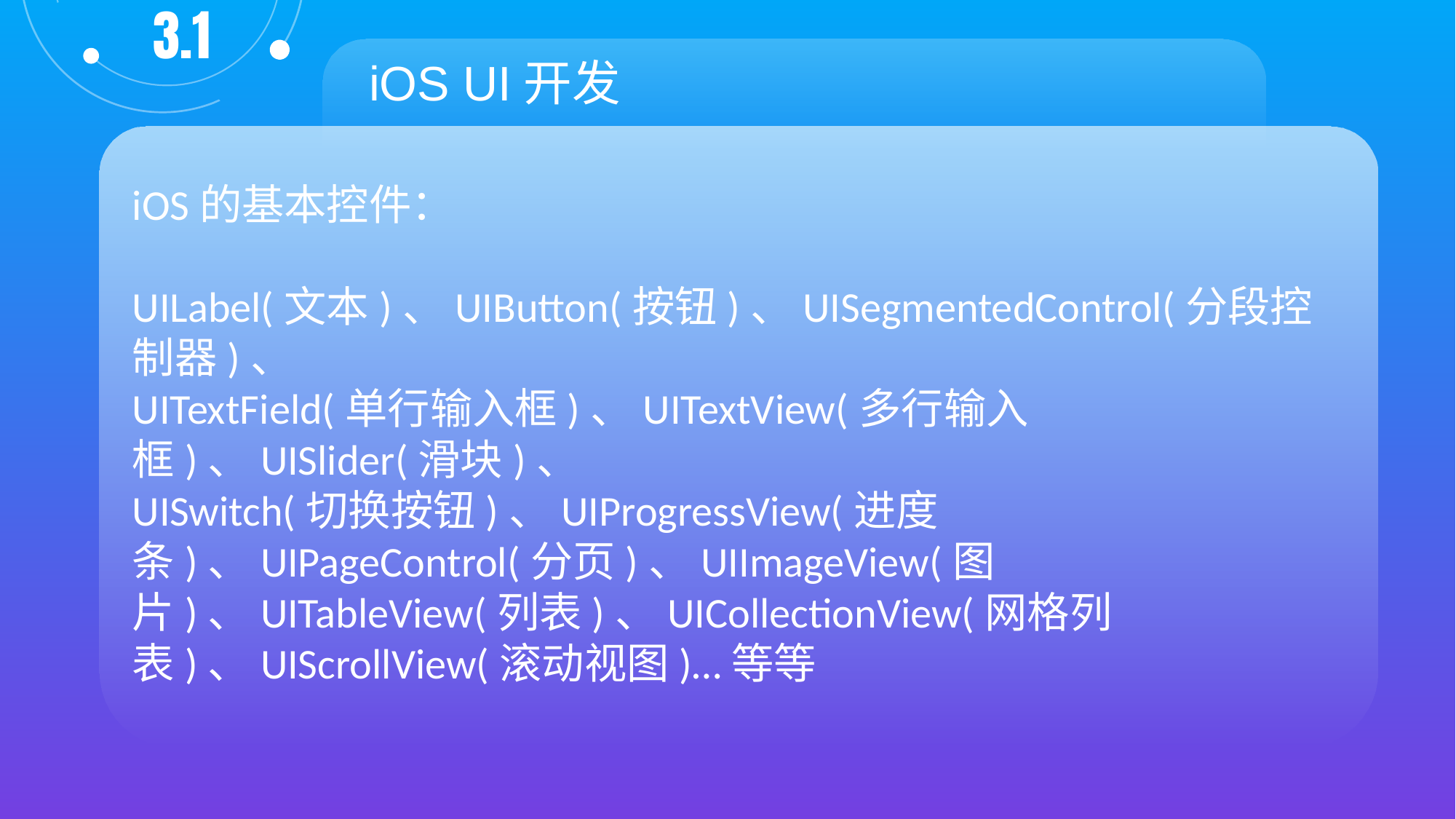

3.1

iOS UI开发
iOS的基本控件：

UILabel(文本)、UIButton(按钮)、UISegmentedControl(分段控制器)、
UITextField(单行输入框)、UITextView(多行输入框)、UISlider(滑块)、
UISwitch(切换按钮)、UIProgressView(进度条)、UIPageControl(分页)、UIImageView(图片)、UITableView(列表)、UICollectionView(网格列表)、UIScrollView(滚动视图)…等等